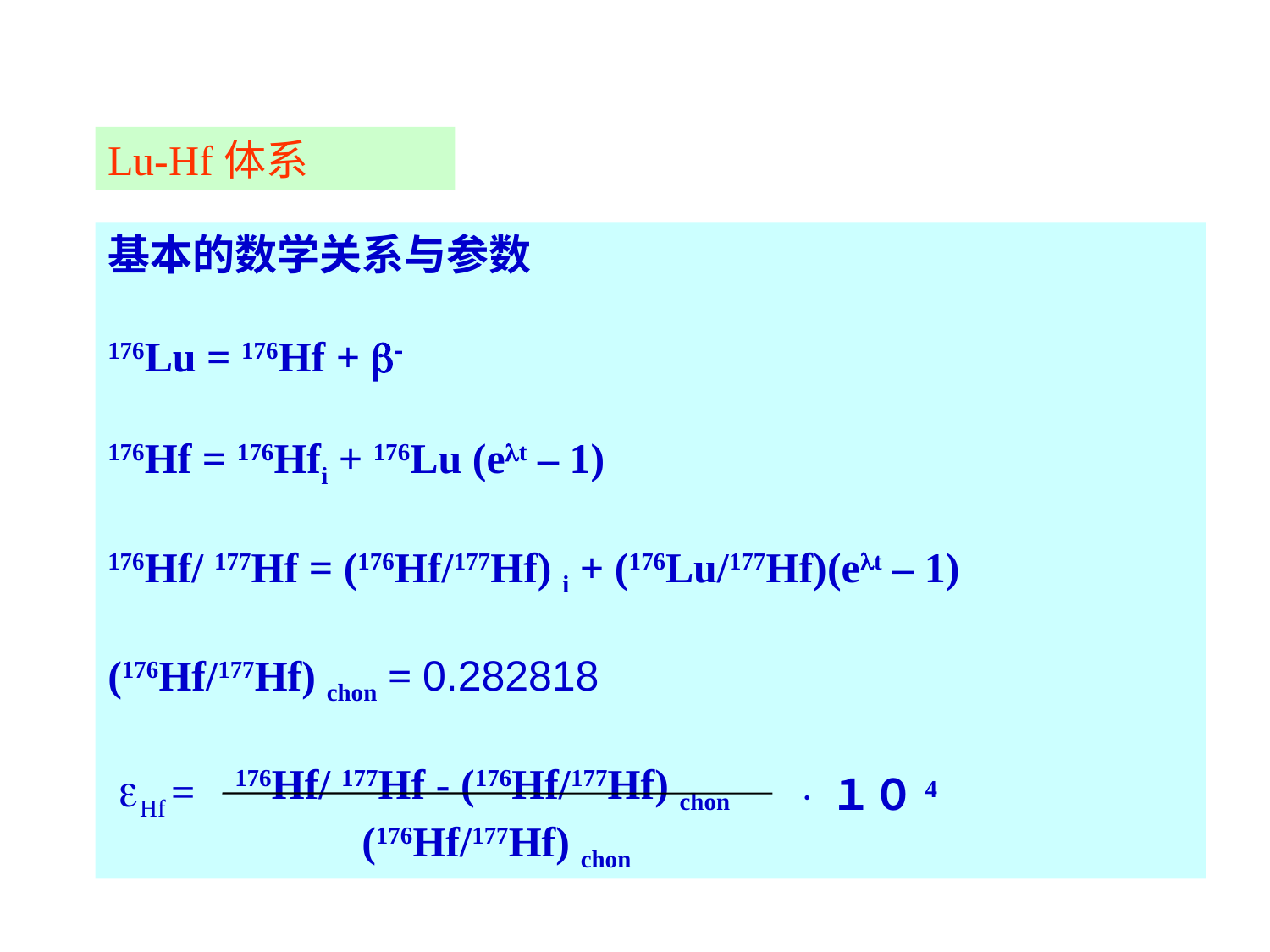

Lu-Hf体系
基本的数学关系与参数

176Lu = 176Hf + β−

176Hf = 176Hfi + 176Lu (eλt – 1)

176Hf/ 177Hf = (176Hf/177Hf) i + (176Lu/177Hf)(eλt – 1)

(176Hf/177Hf) chon = 0.282818

	176Hf/ 177Hf - (176Hf/177Hf) chon
		(176Hf/177Hf) chon
εHf =
⋅１０4